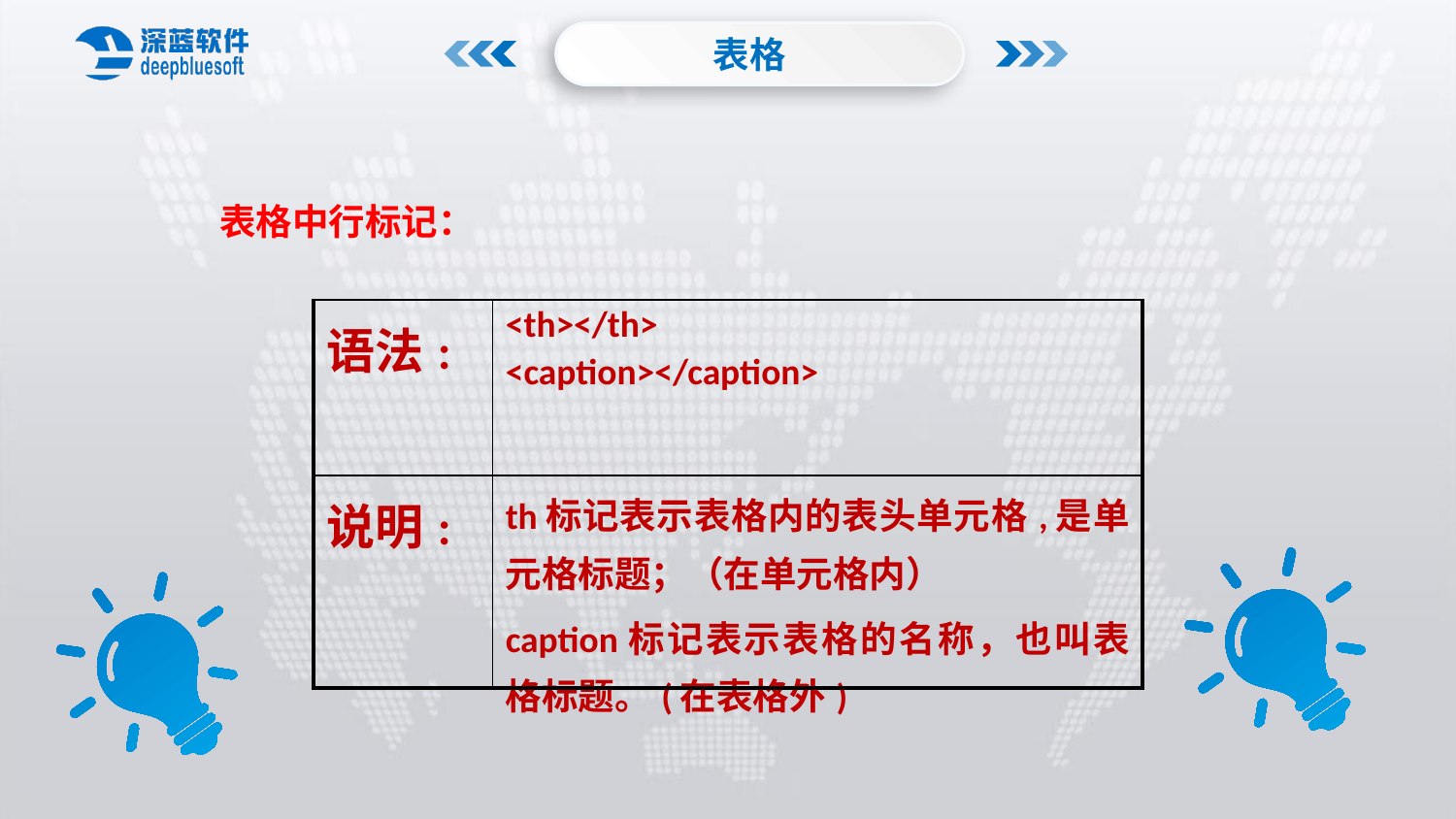

表格

表格中行标记：
| 语法: | <th></th> <caption></caption> |
| --- | --- |
| 说明: | th标记表示表格内的表头单元格,是单元格标题；（在单元格内） caption标记表示表格的名称，也叫表格标题。(在表格外) |